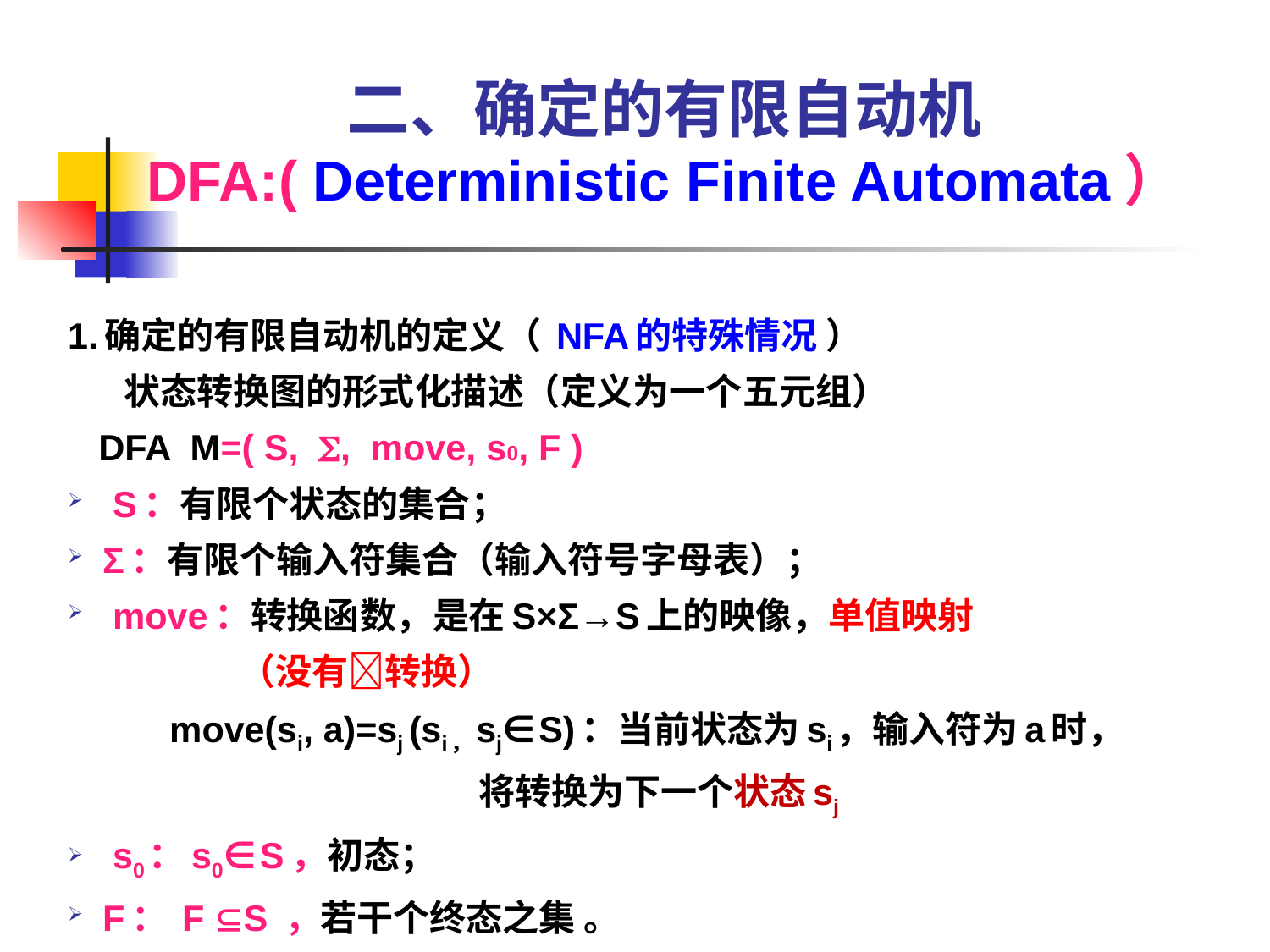

# 二、确定的有限自动机 DFA:( Deterministic Finite Automata）
1.确定的有限自动机的定义（ NFA的特殊情况 ）
      状态转换图的形式化描述（定义为一个五元组）
   DFA  M=( S,  Σ,  move, s0, F )
 S：有限个状态的集合；
Σ：有限个输入符集合（输入符号字母表）；
 move：转换函数，是在S×Σ→S上的映像，单值映射
                    （没有ε转换）
          move(si, a)=sj (si，sj∈S)：当前状态为si，输入符为a时，
                                                 将转换为下一个状态sj
 s0：s0∈S，初态；
F： F ⊆S ，若干个终态之集 。